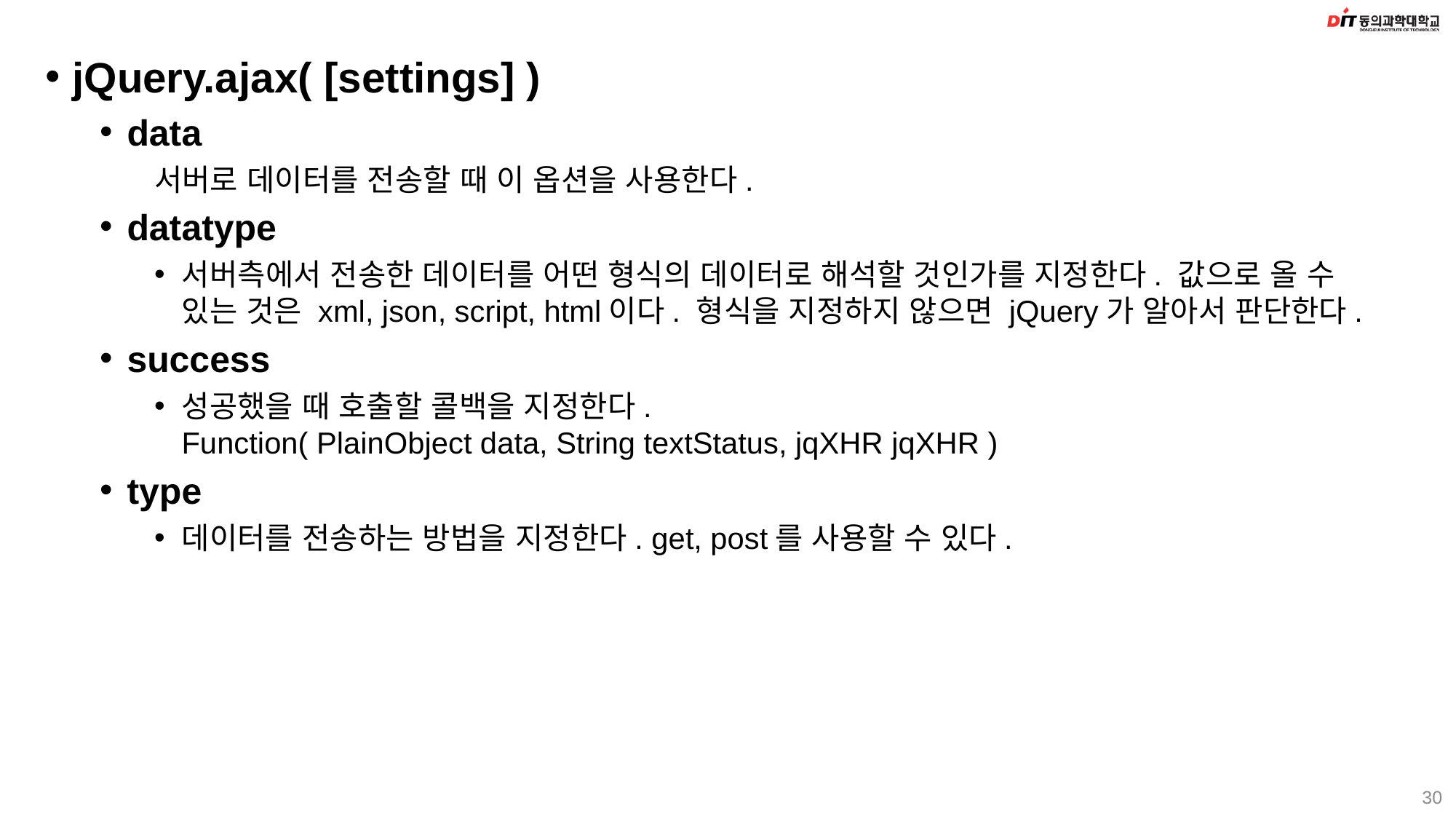

jQuery.ajax( [settings] )
data
서버로 데이터를 전송할 때 이 옵션을 사용한다.
datatype
서버측에서 전송한 데이터를 어떤 형식의 데이터로 해석할 것인가를 지정한다. 값으로 올 수 있는 것은 xml, json, script, html이다. 형식을 지정하지 않으면 jQuery가 알아서 판단한다.
success
성공했을 때 호출할 콜백을 지정한다.
Function( PlainObject data, String textStatus, jqXHR jqXHR )
type
데이터를 전송하는 방법을 지정한다. get, post를 사용할 수 있다.

30